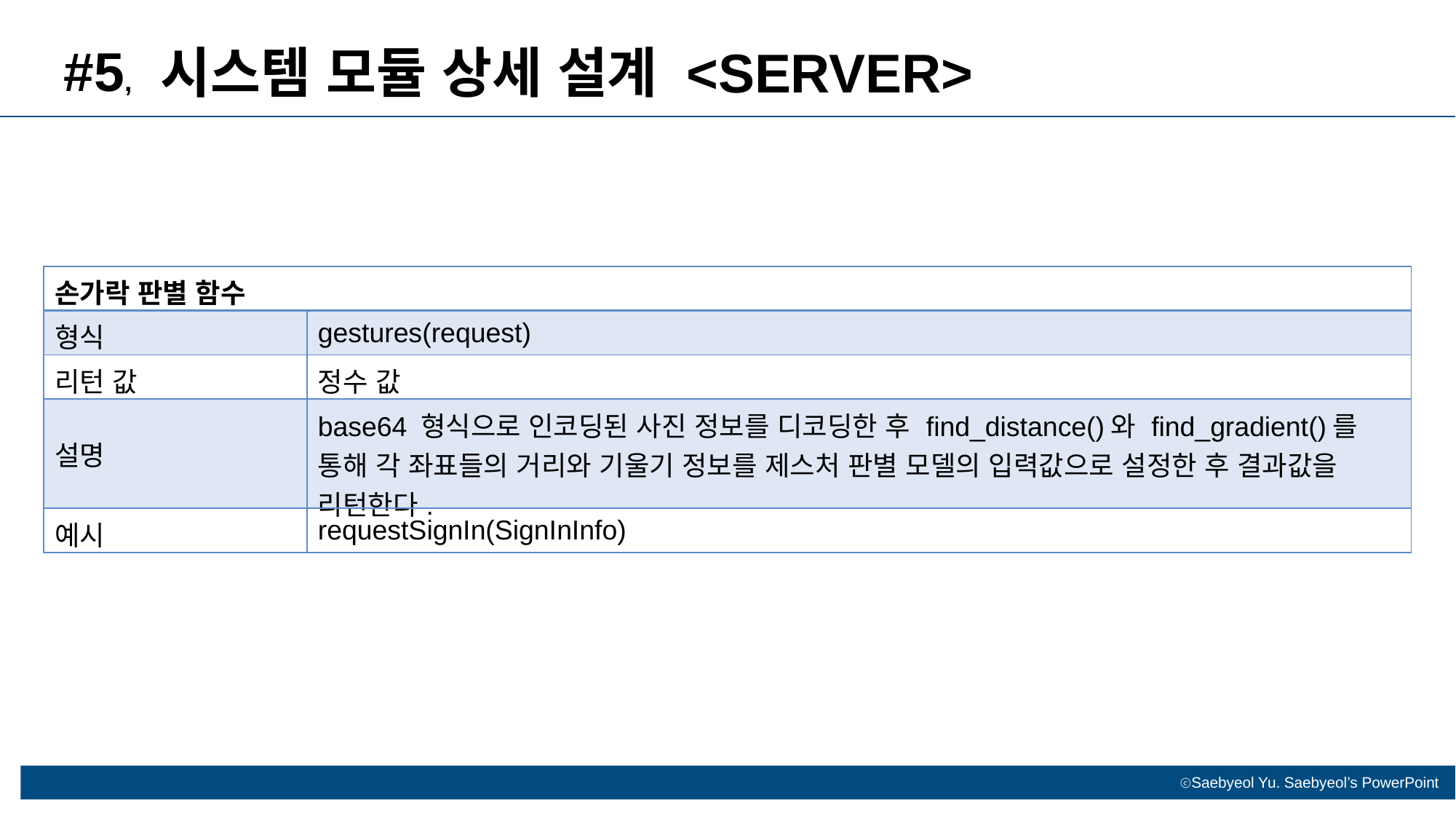

#5,
시스템 모듈 상세 설계 <SERVER>
| 손가락 판별 함수 |  |
| --- | --- |
| 형식 | gestures(request) |
| 리턴 값 | 정수 값 |
| 설명 | base64 형식으로 인코딩된 사진 정보를 디코딩한 후 find\_distance()와 find\_gradient()를 통해 각 좌표들의 거리와 기울기 정보를 제스처 판별 모델의 입력값으로 설정한 후 결과값을 리턴한다. |
| 예시 | requestSignIn(SignInInfo) |